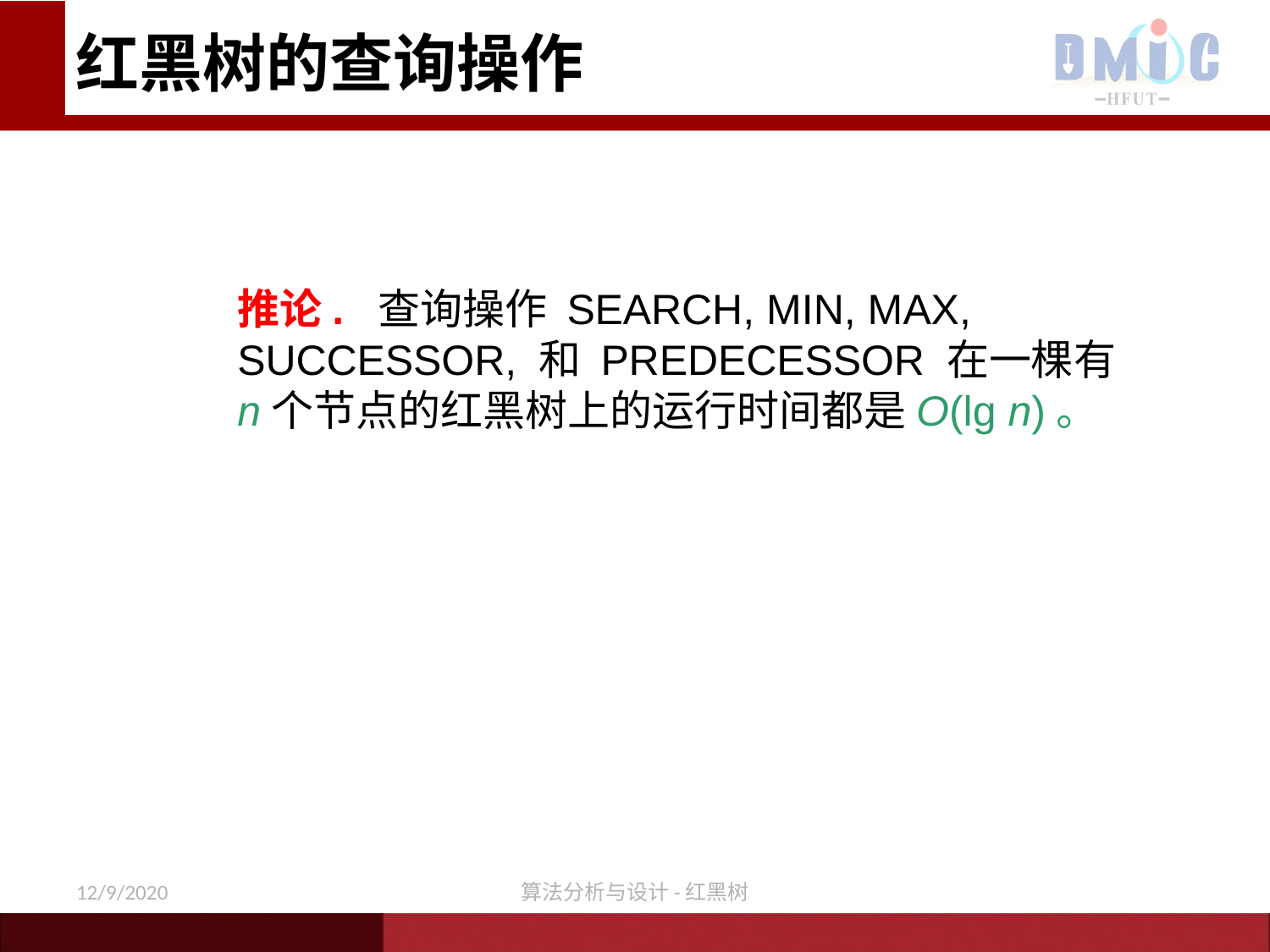

红黑树的查询操作
推论.  查询操作 SEARCH, MIN, MAX, SUCCESSOR, 和 PREDECESSOR 在一棵有n个节点的红黑树上的运行时间都是O(lg n)。
12/9/2020
算法分析与设计-红黑树